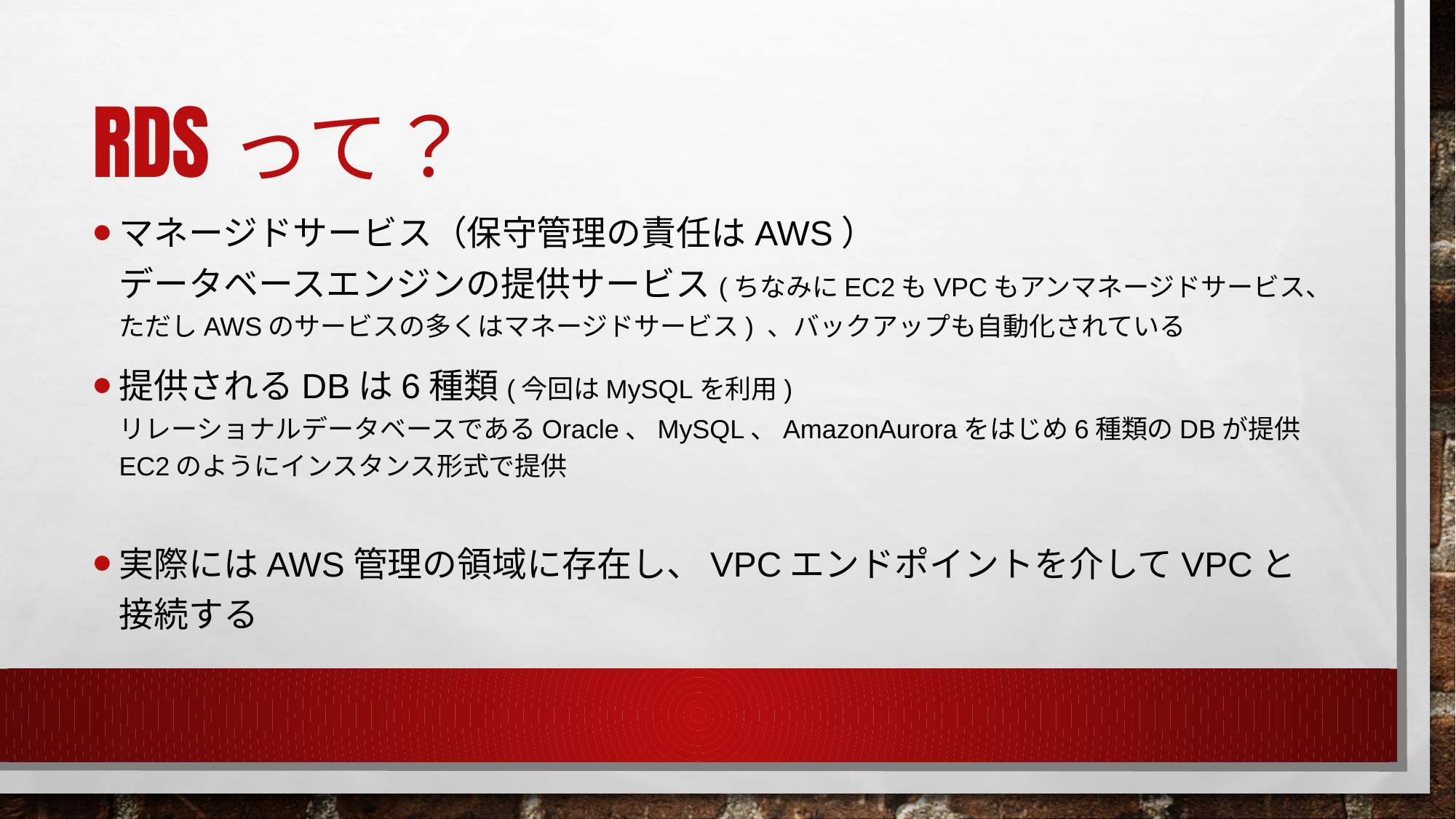

# RDSって？
マネージドサービス（保守管理の責任はAWS）
データベースエンジンの提供サービス(ちなみにEC2もVPCもアンマネージドサービス、ただしAWSのサービスの多くはマネージドサービス) 、バックアップも自動化されている
提供されるDBは6種類(今回はMySQLを利用)
リレーショナルデータベースであるOracle、MySQL、AmazonAuroraをはじめ6種類のDBが提供 EC2のようにインスタンス形式で提供
実際にはAWS管理の領域に存在し、VPCエンドポイントを介してVPCと接続する